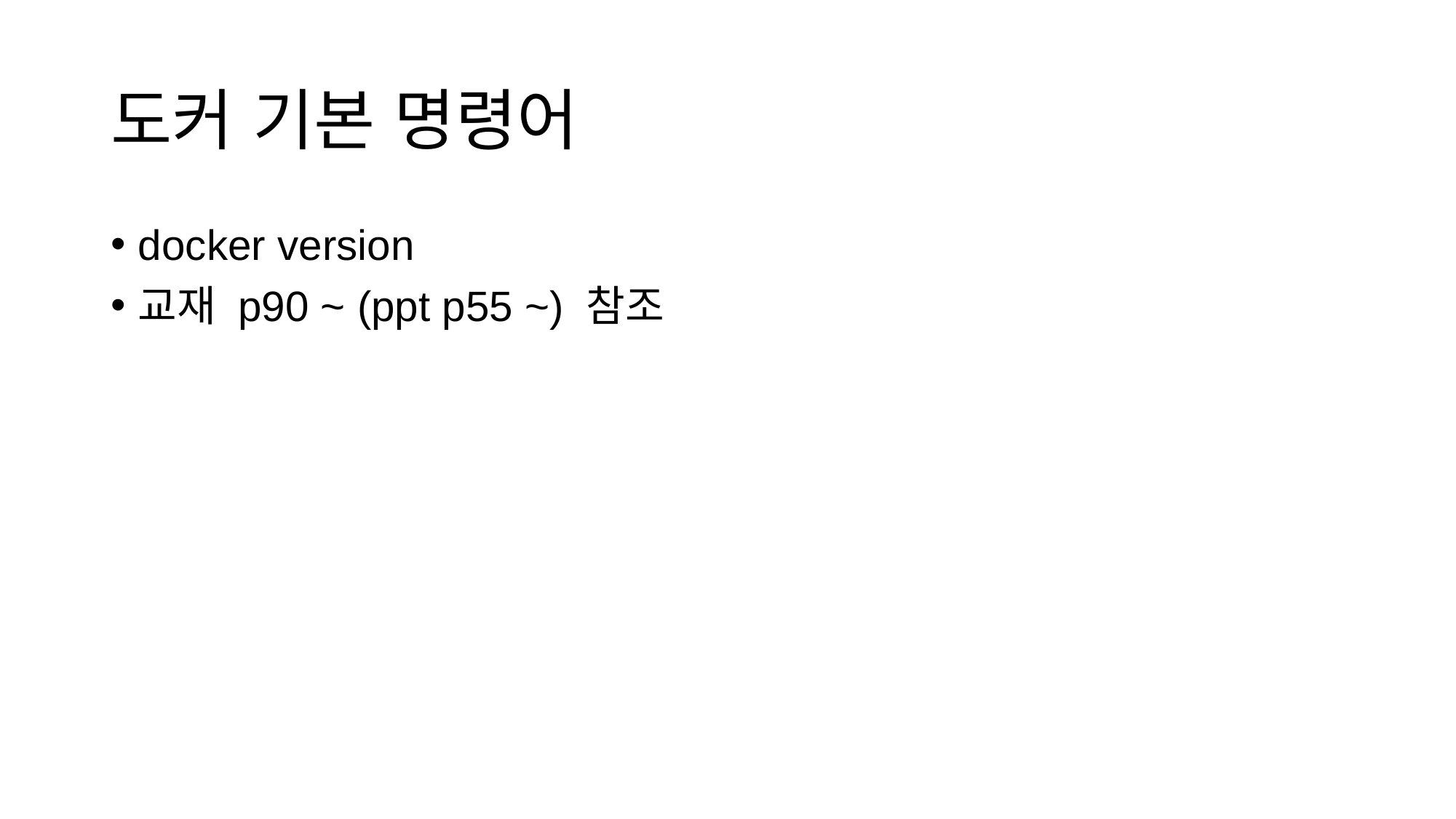

# 도커 기본 명령어
docker version
교재 p90 ~ (ppt p55 ~) 참조